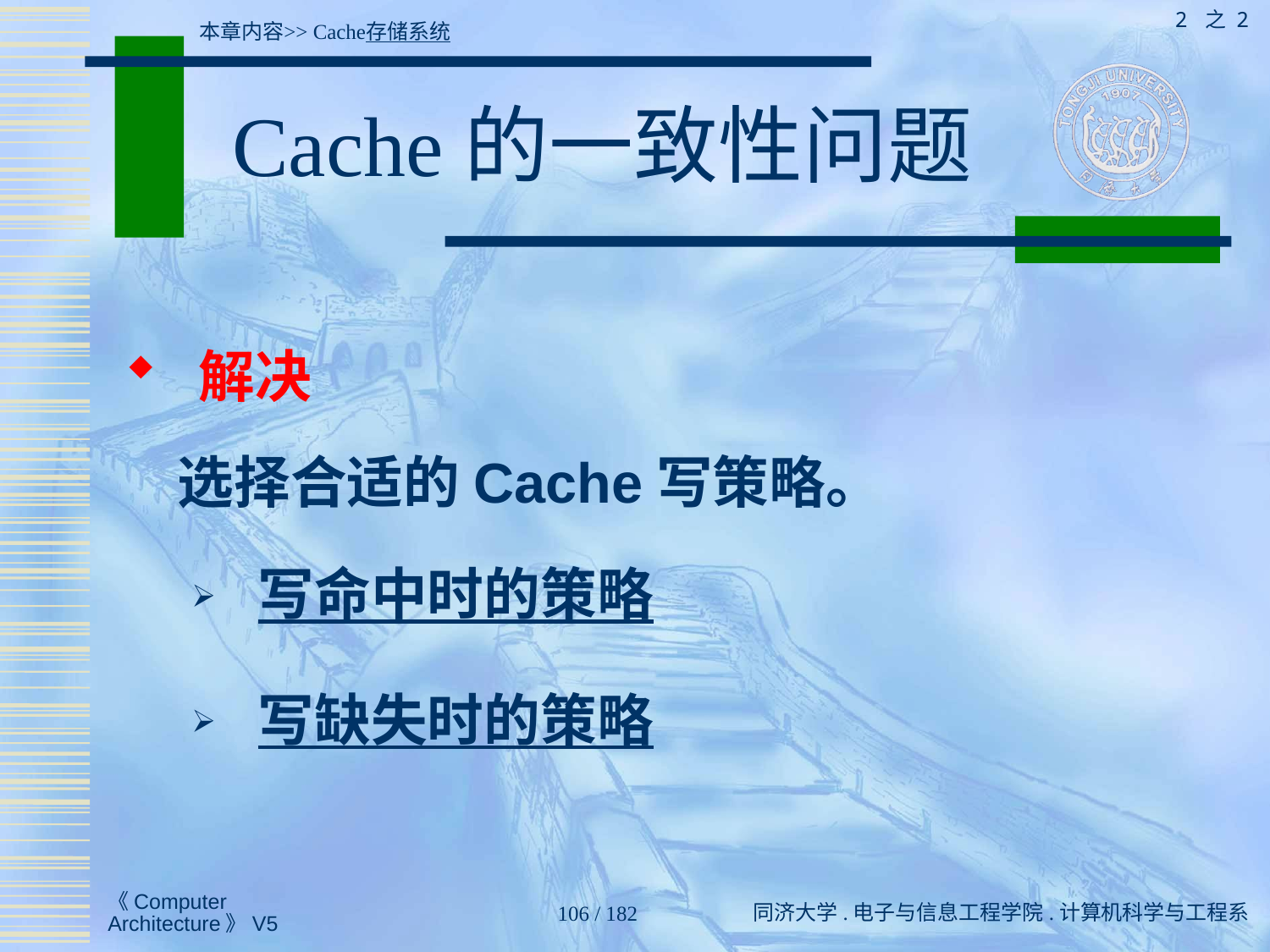

2 之 2
本章内容>> Cache存储系统
# Cache的一致性问题
  解决
   选择合适的Cache写策略。
 写命中时的策略
 写缺失时的策略